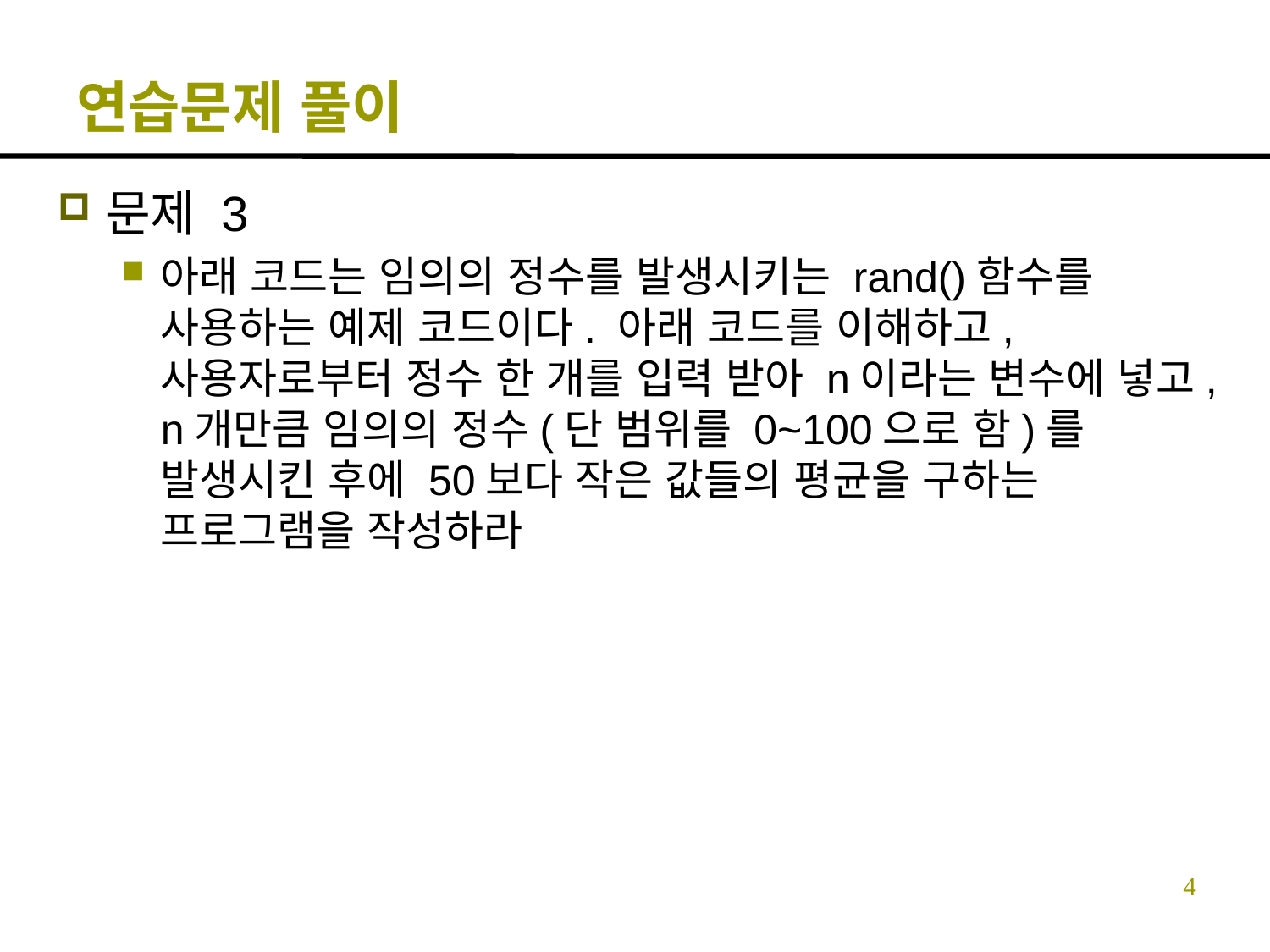

# 연습문제 풀이
문제 3
아래 코드는 임의의 정수를 발생시키는 rand()함수를 사용하는 예제 코드이다. 아래 코드를 이해하고, 사용자로부터 정수 한 개를 입력 받아 n이라는 변수에 넣고, n개만큼 임의의 정수(단 범위를 0~100으로 함)를 발생시킨 후에 50보다 작은 값들의 평균을 구하는 프로그램을 작성하라